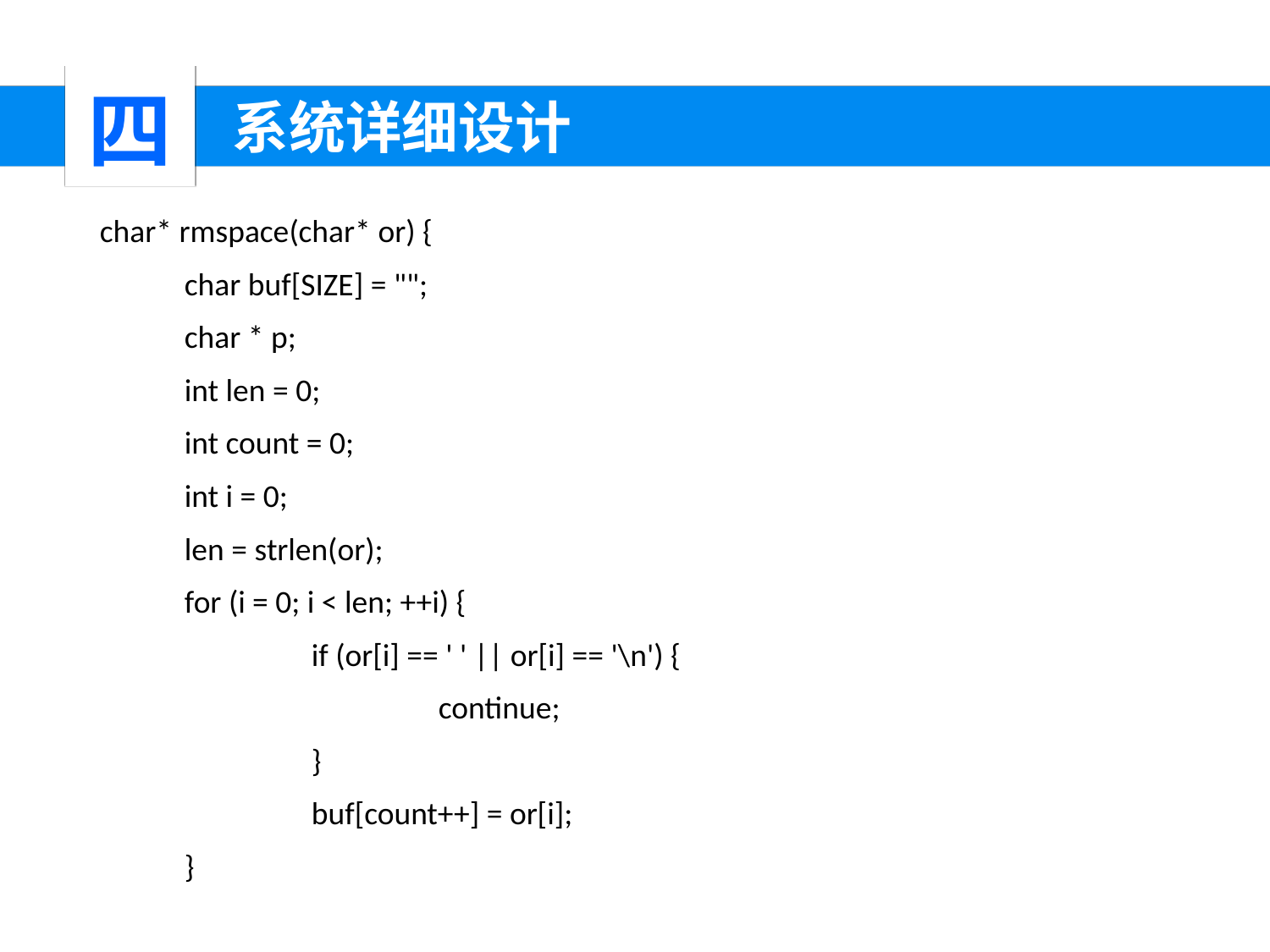

四
                系统详细设计
char* rmspace(char* or) {
	char buf[SIZE] = "";
	char * p;
	int len = 0;
	int count = 0;
	int i = 0;
	len = strlen(or);
	for (i = 0; i < len; ++i) {
		if (or[i] == ' ' || or[i] == '\n') {
			continue;
		}
		buf[count++] = or[i];
	}